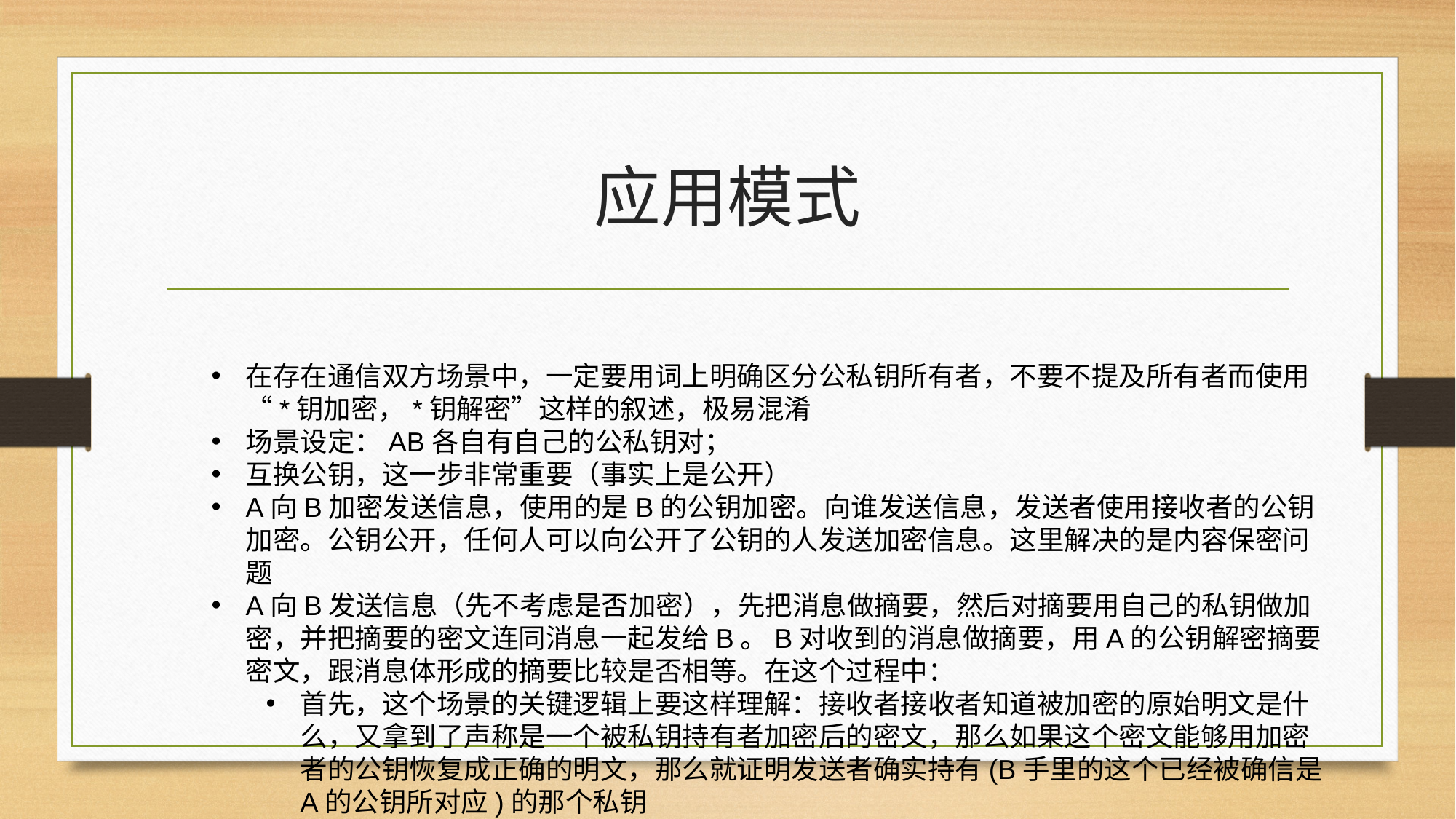

# 应用模式
在存在通信双方场景中，一定要用词上明确区分公私钥所有者，不要不提及所有者而使用“*钥加密，*钥解密”这样的叙述，极易混淆
场景设定：AB各自有自己的公私钥对；
互换公钥，这一步非常重要（事实上是公开）
A向B加密发送信息，使用的是B的公钥加密。向谁发送信息，发送者使用接收者的公钥加密。公钥公开，任何人可以向公开了公钥的人发送加密信息。这里解决的是内容保密问题
A向B发送信息（先不考虑是否加密），先把消息做摘要，然后对摘要用自己的私钥做加密，并把摘要的密文连同消息一起发给B。B对收到的消息做摘要，用A的公钥解密摘要密文，跟消息体形成的摘要比较是否相等。在这个过程中：
首先，这个场景的关键逻辑上要这样理解：接收者接收者知道被加密的原始明文是什么，又拿到了声称是一个被私钥持有者加密后的密文，那么如果这个密文能够用加密者的公钥恢复成正确的明文，那么就证明发送者确实持有(B手里的这个已经被确信是A的公钥所对应)的那个私钥
这个场景中消息发送者证明消息确实是自己发的，接收者验证这一点。
加密的是消息的摘要，而不是消息。
从技术上用私钥加密，但从目的上，绝不是消息保密，而是抵御伪装者